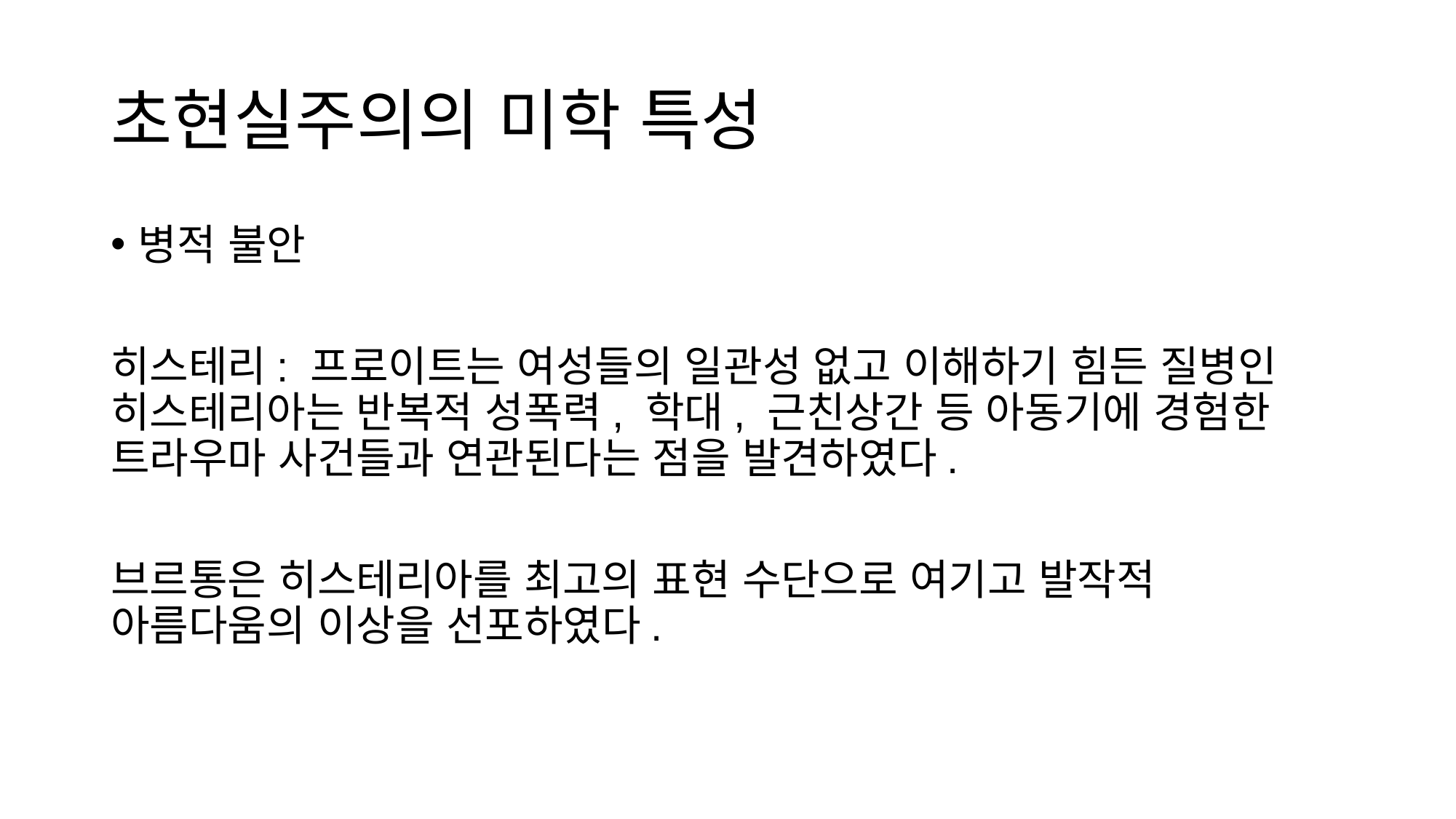

# 초현실주의의 미학 특성
병적 불안

히스테리: 프로이트는 여성들의 일관성 없고 이해하기 힘든 질병인 히스테리아는 반복적 성폭력, 학대, 근친상간 등 아동기에 경험한 트라우마 사건들과 연관된다는 점을 발견하였다.

브르통은 히스테리아를 최고의 표현 수단으로 여기고 발작적 아름다움의 이상을 선포하였다.